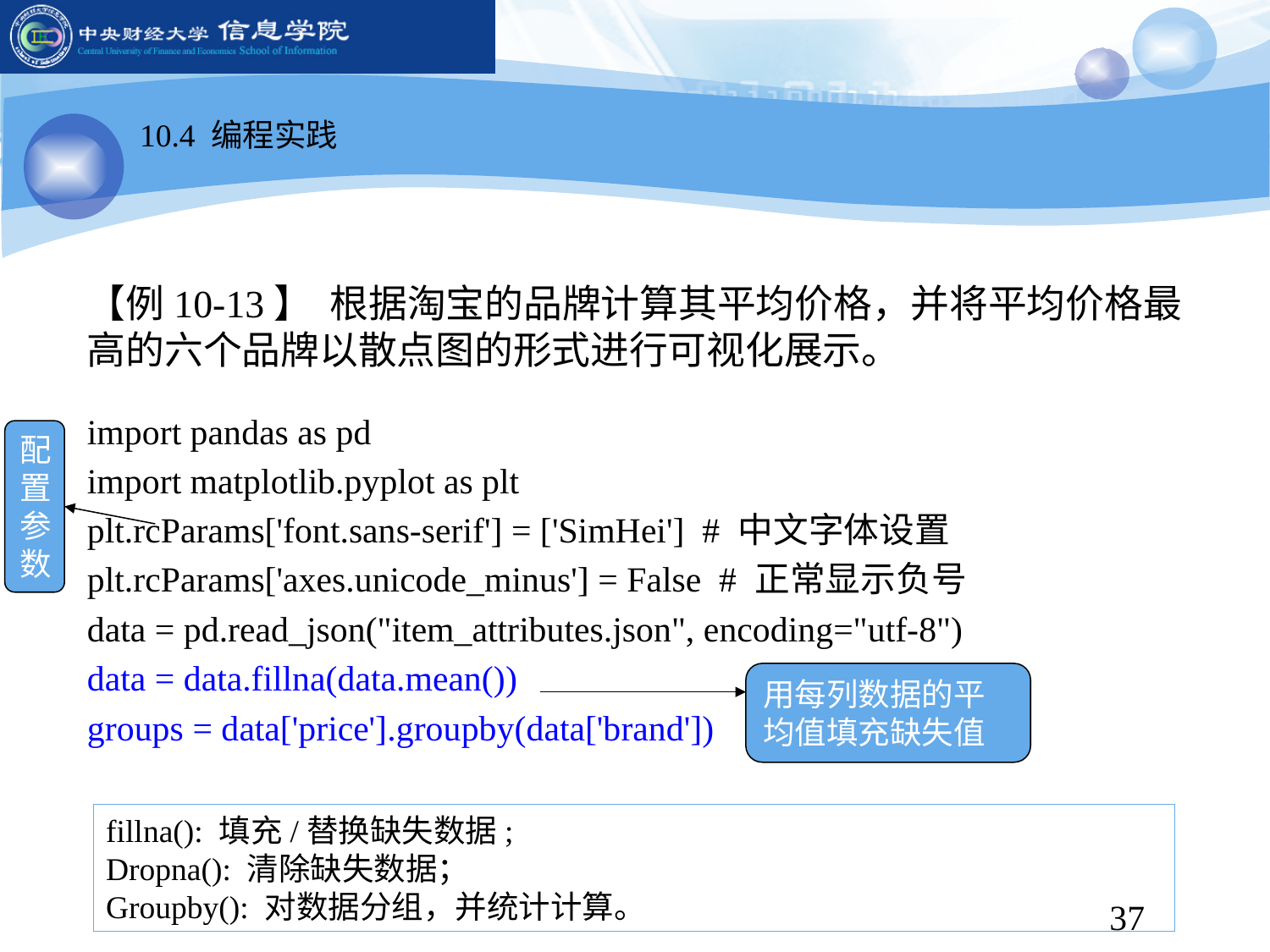

10.4 编程实践
【例10-13】  根据淘宝的品牌计算其平均价格，并将平均价格最高的六个品牌以散点图的形式进行可视化展示。

import pandas as pd
import matplotlib.pyplot as plt
plt.rcParams['font.sans-serif'] = ['SimHei']  # 中文字体设置
plt.rcParams['axes.unicode_minus'] = False  # 正常显示负号
data = pd.read_json("item_attributes.json", encoding="utf-8")
data = data.fillna(data.mean())
groups = data['price'].groupby(data['brand'])

配置参数
用每列数据的平均值填充缺失值
fillna(): 填充/替换缺失数据;
Dropna(): 清除缺失数据；
Groupby(): 对数据分组，并统计计算。